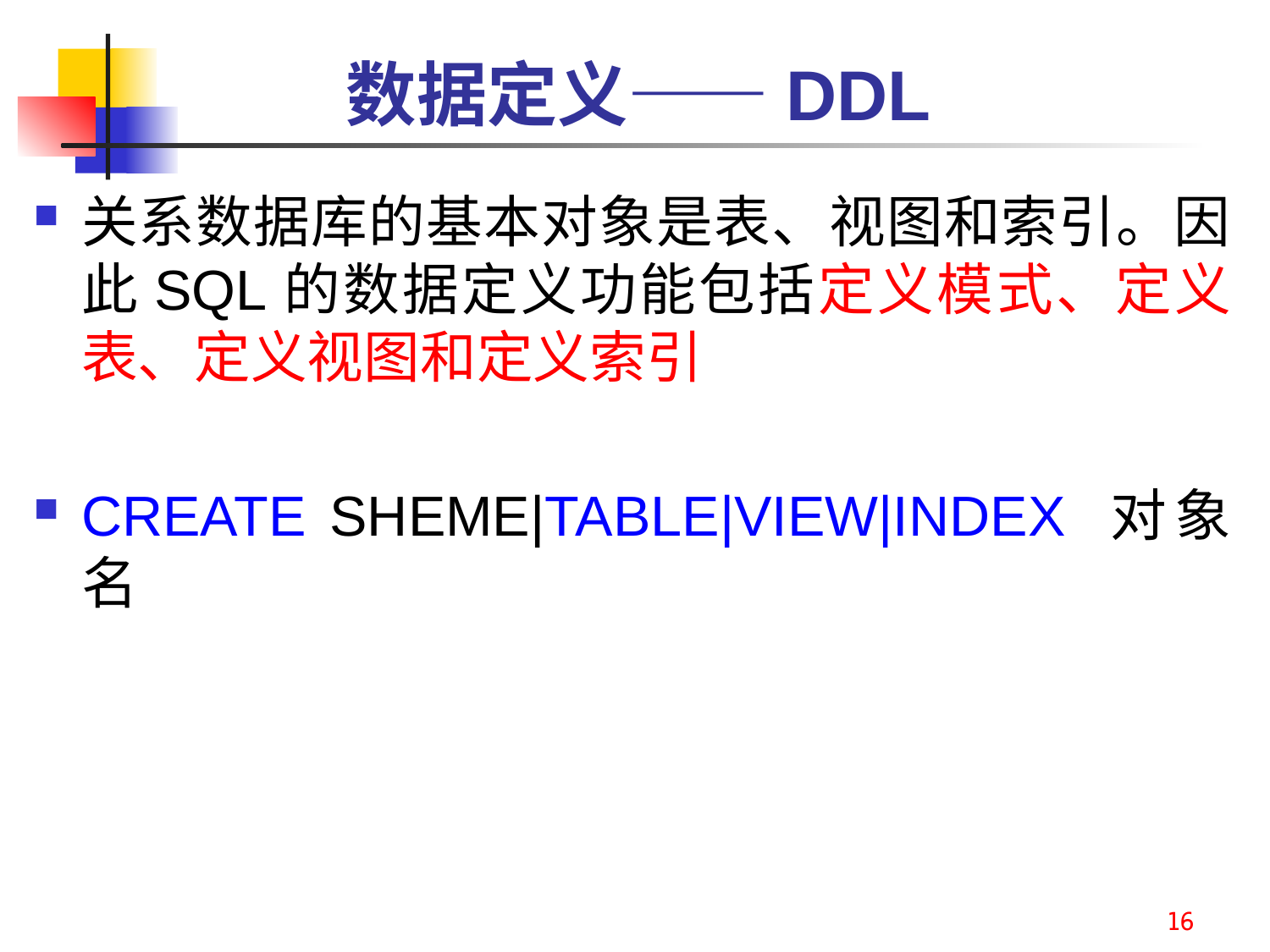

# 数据定义——DDL
关系数据库的基本对象是表、视图和索引。因此SQL的数据定义功能包括定义模式、定义表、定义视图和定义索引

CREATE SHEME|TABLE|VIEW|INDEX 对象名
16